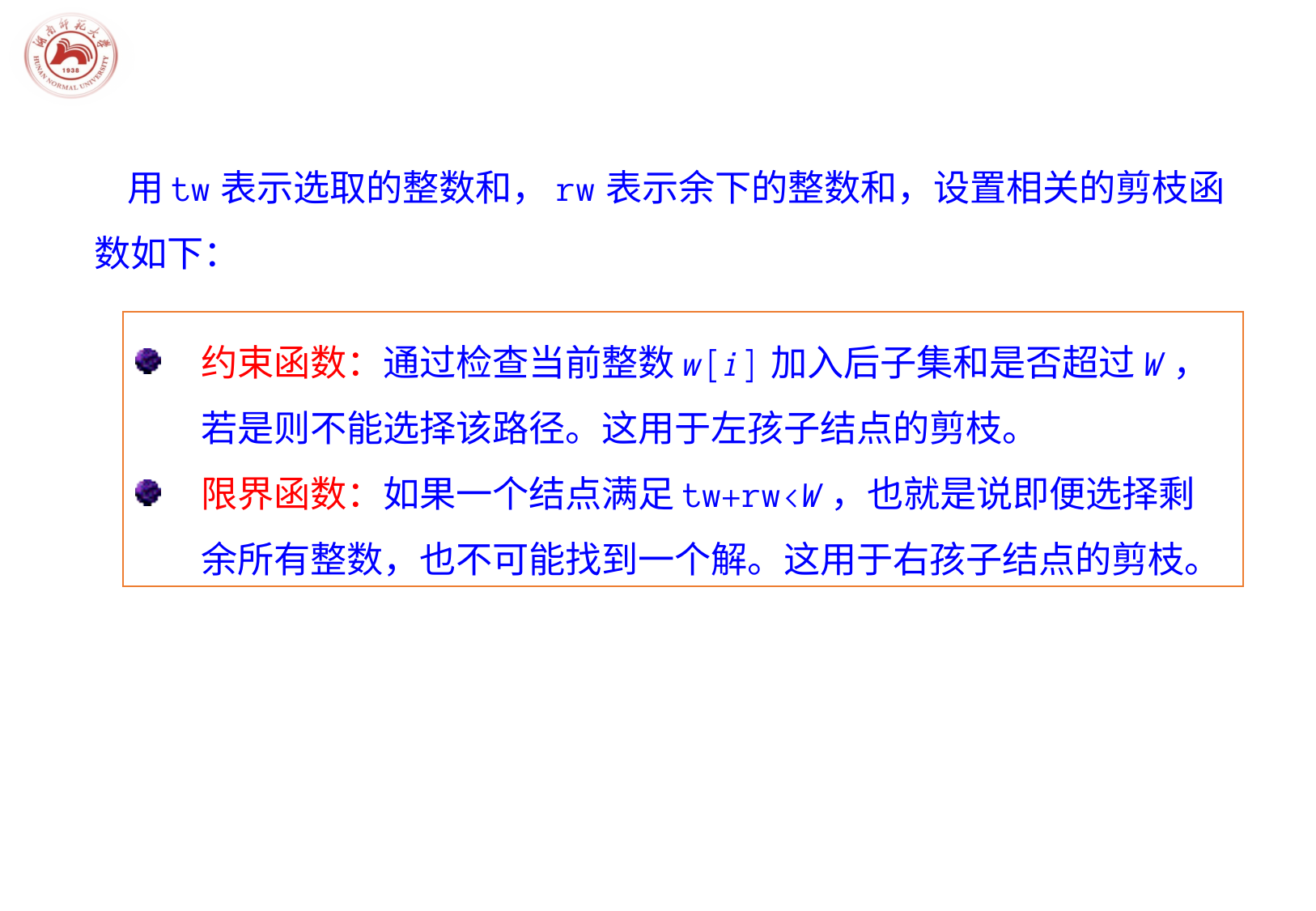

用tw表示选取的整数和，rw表示余下的整数和，设置相关的剪枝函数如下：

约束函数：通过检查当前整数w[i]加入后子集和是否超过W，若是则不能选择该路径。这用于左孩子结点的剪枝。
限界函数：如果一个结点满足tw+rw<W，也就是说即便选择剩余所有整数，也不可能找到一个解。这用于右孩子结点的剪枝。